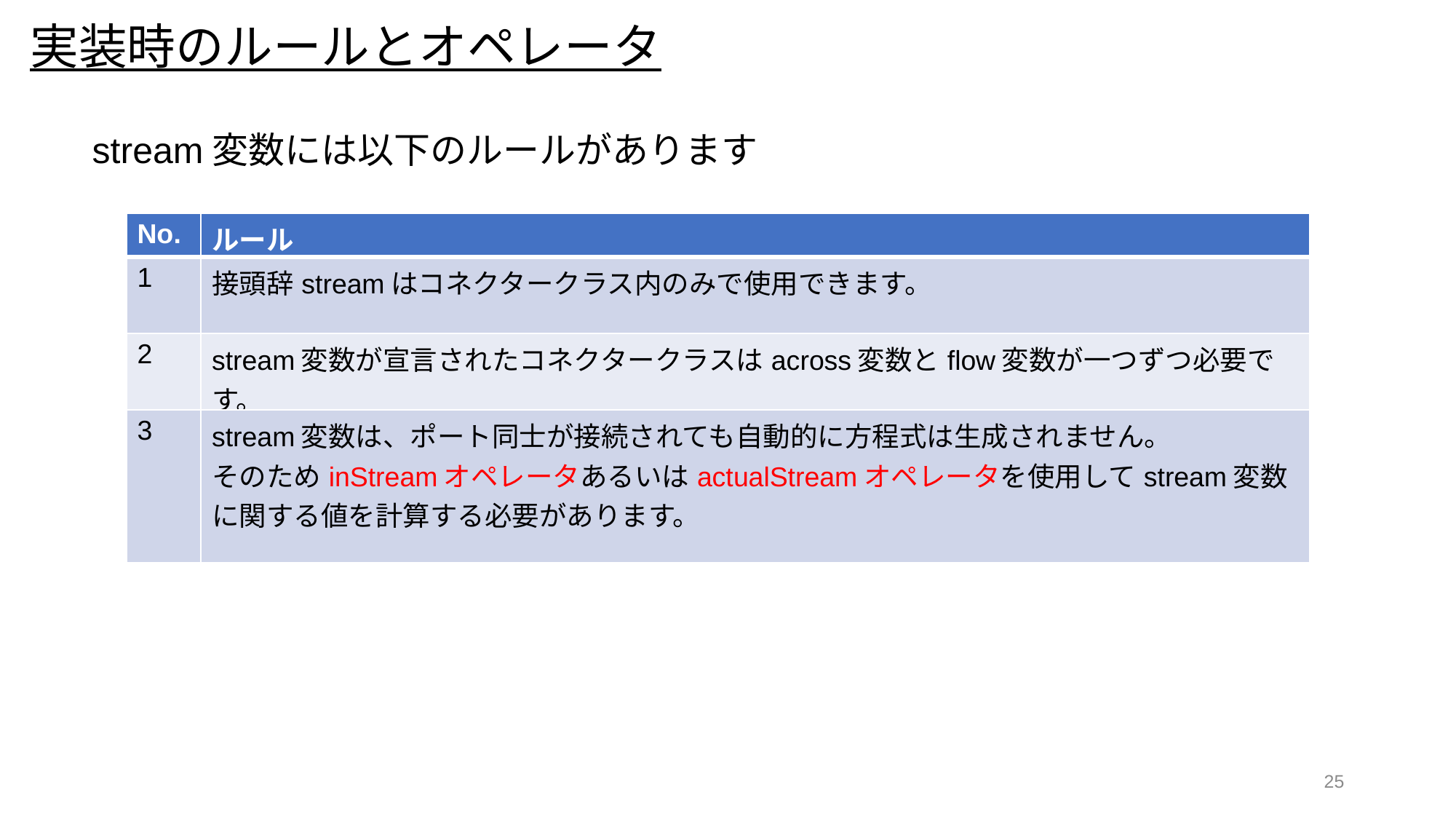

実装時のルールとオペレータ
stream変数には以下のルールがあります
| No. | ルール |
| --- | --- |
| 1 | 接頭辞streamはコネクタークラス内のみで使用できます。 |
| 2 | stream変数が宣言されたコネクタークラスはacross変数とflow変数が一つずつ必要です。 |
| 3 | stream変数は、ポート同士が接続されても自動的に方程式は生成されません。 そのためinStreamオペレータあるいはactualStreamオペレータを使用してstream変数に関する値を計算する必要があります。 |
25